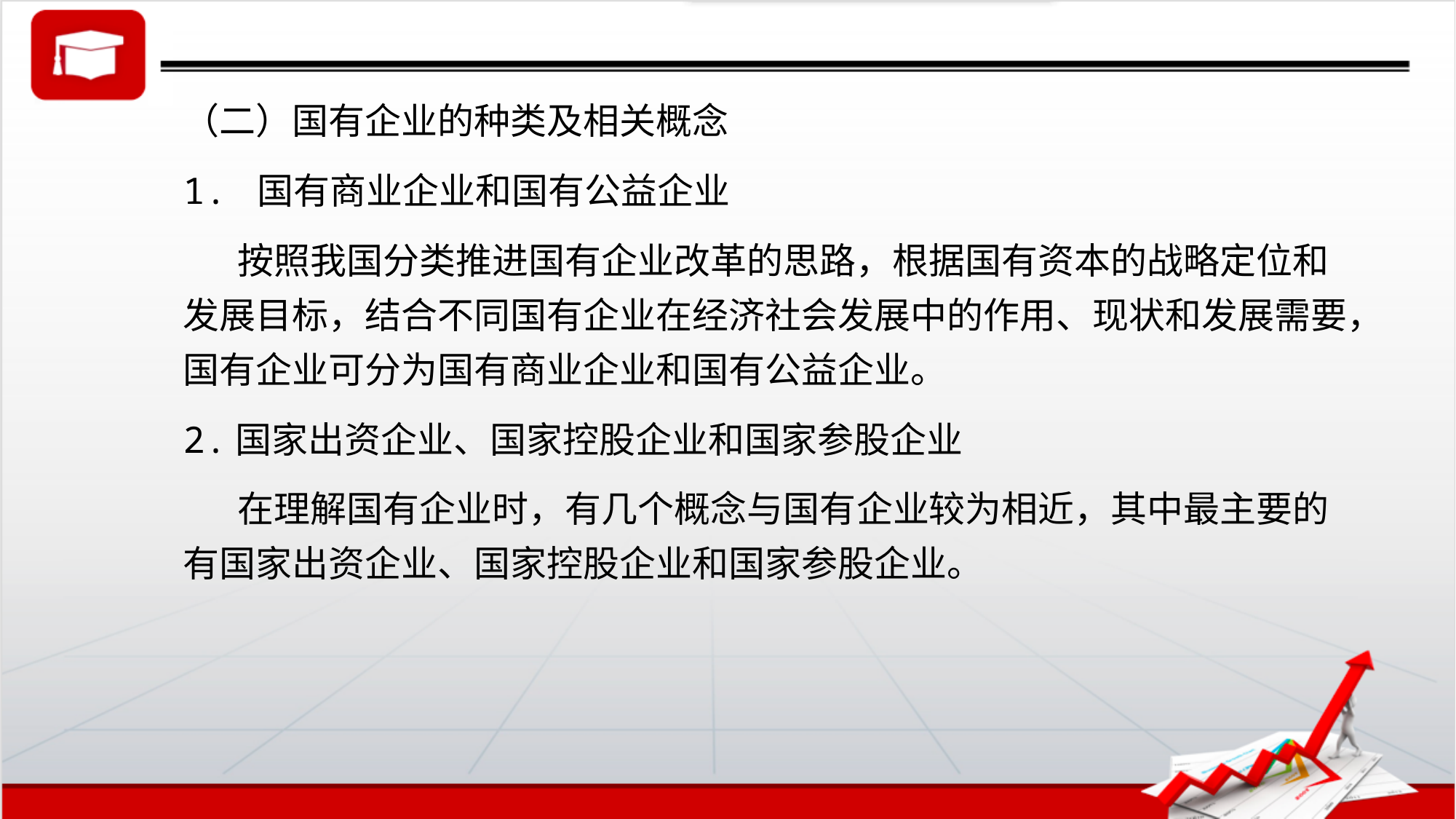

（二）国有企业的种类及相关概念
1. 国有商业企业和国有公益企业
按照我国分类推进国有企业改革的思路，根据国有资本的战略定位和发展目标，结合不同国有企业在经济社会发展中的作用、现状和发展需要，国有企业可分为国有商业企业和国有公益企业。
2.国家出资企业、国家控股企业和国家参股企业
在理解国有企业时，有几个概念与国有企业较为相近，其中最主要的有国家出资企业、国家控股企业和国家参股企业。